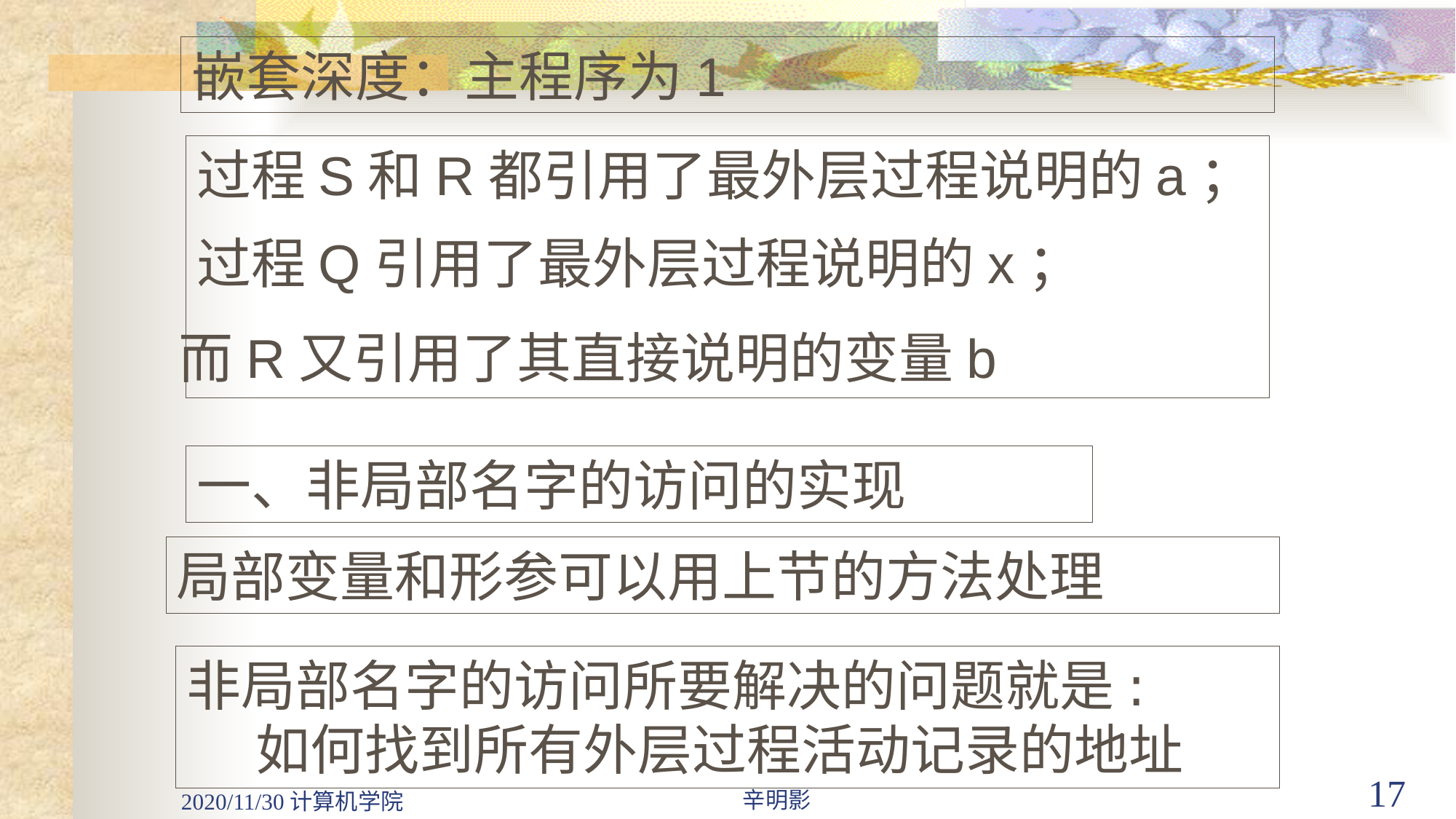

嵌套深度：主程序为1
过程S和R都引用了最外层过程说明的a；

过程Q引用了最外层过程说明的x；
而R又引用了其直接说明的变量b
一、非局部名字的访问的实现
局部变量和形参可以用上节的方法处理
非局部名字的访问所要解决的问题就是:

如何找到所有外层过程活动记录的地址
辛明影
2020/11/30计算机学院
17